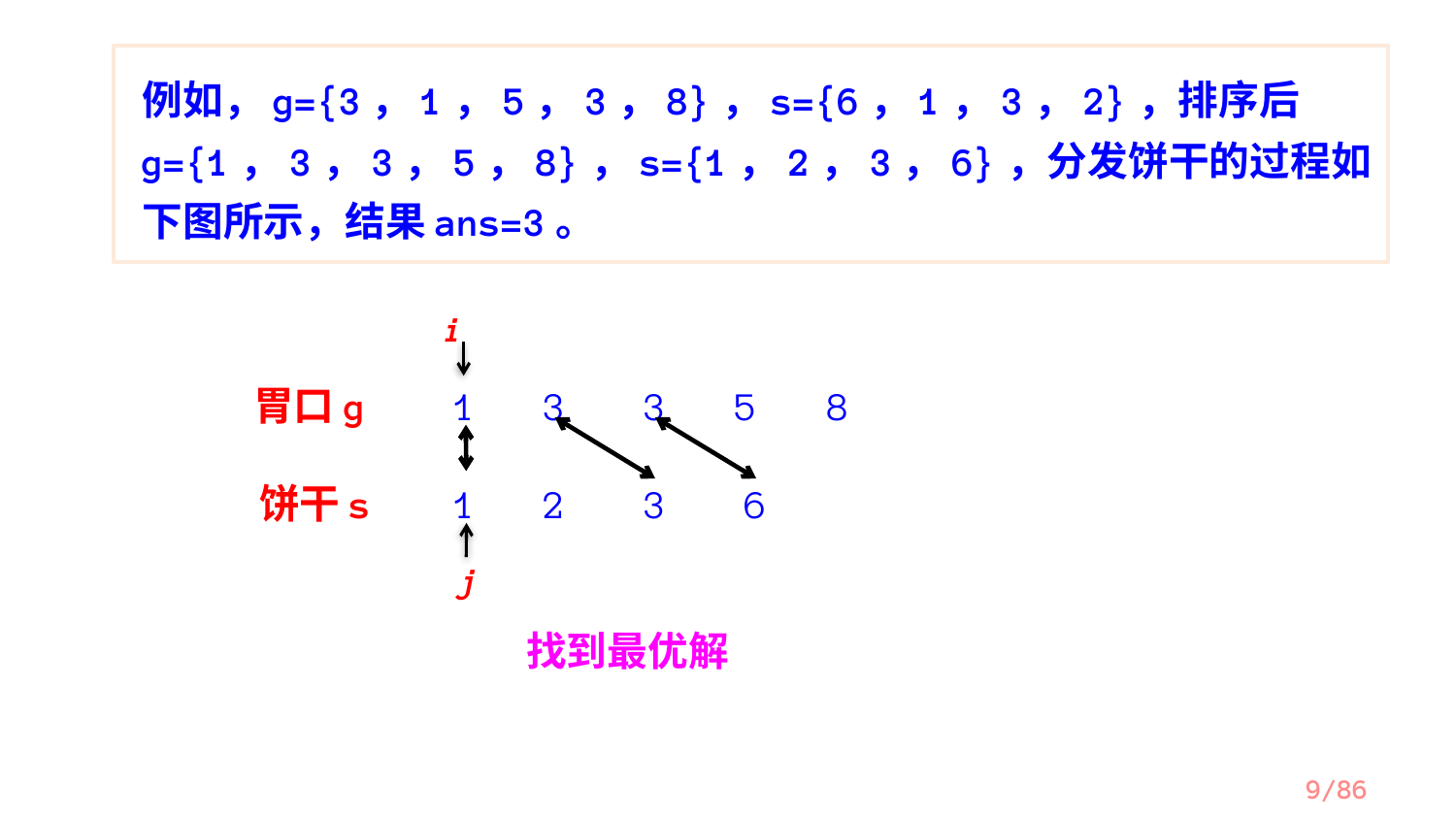

例如，g={3，1，5，3，8}，s={6，1，3，2}，排序后g={1，3，3，5，8}，s={1，2，3，6}，分发饼干的过程如下图所示，结果ans=3。
i
胃口g
1
3
3
5
8
饼干s
1
2
3
6

j
找到最优解
9/86